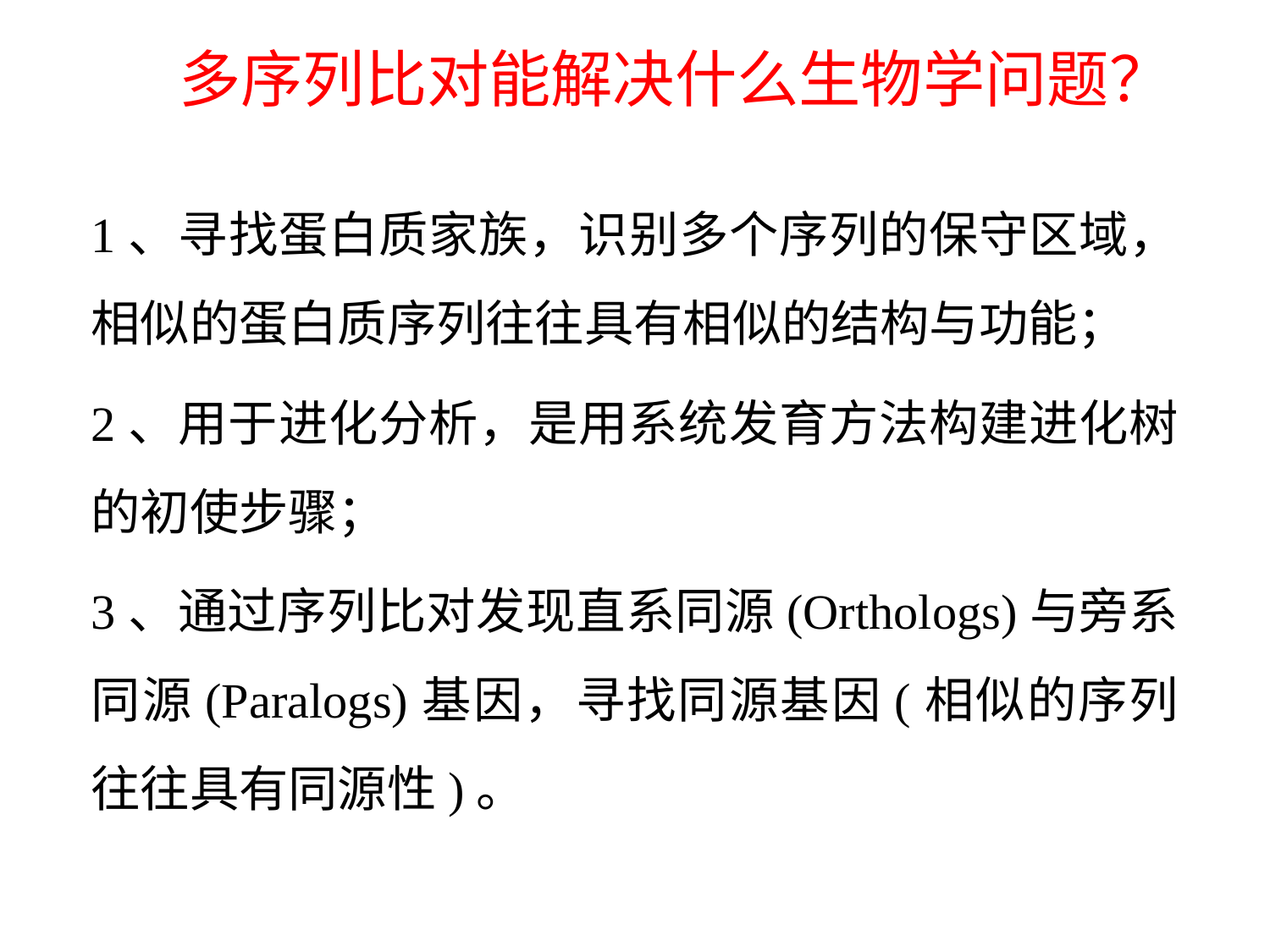

# 多序列比对能解决什么生物学问题？
1、寻找蛋白质家族，识别多个序列的保守区域，相似的蛋白质序列往往具有相似的结构与功能；
2、用于进化分析，是用系统发育方法构建进化树的初使步骤；
3、通过序列比对发现直系同源(Orthologs)与旁系同源(Paralogs)基因，寻找同源基因(相似的序列往往具有同源性)。
72